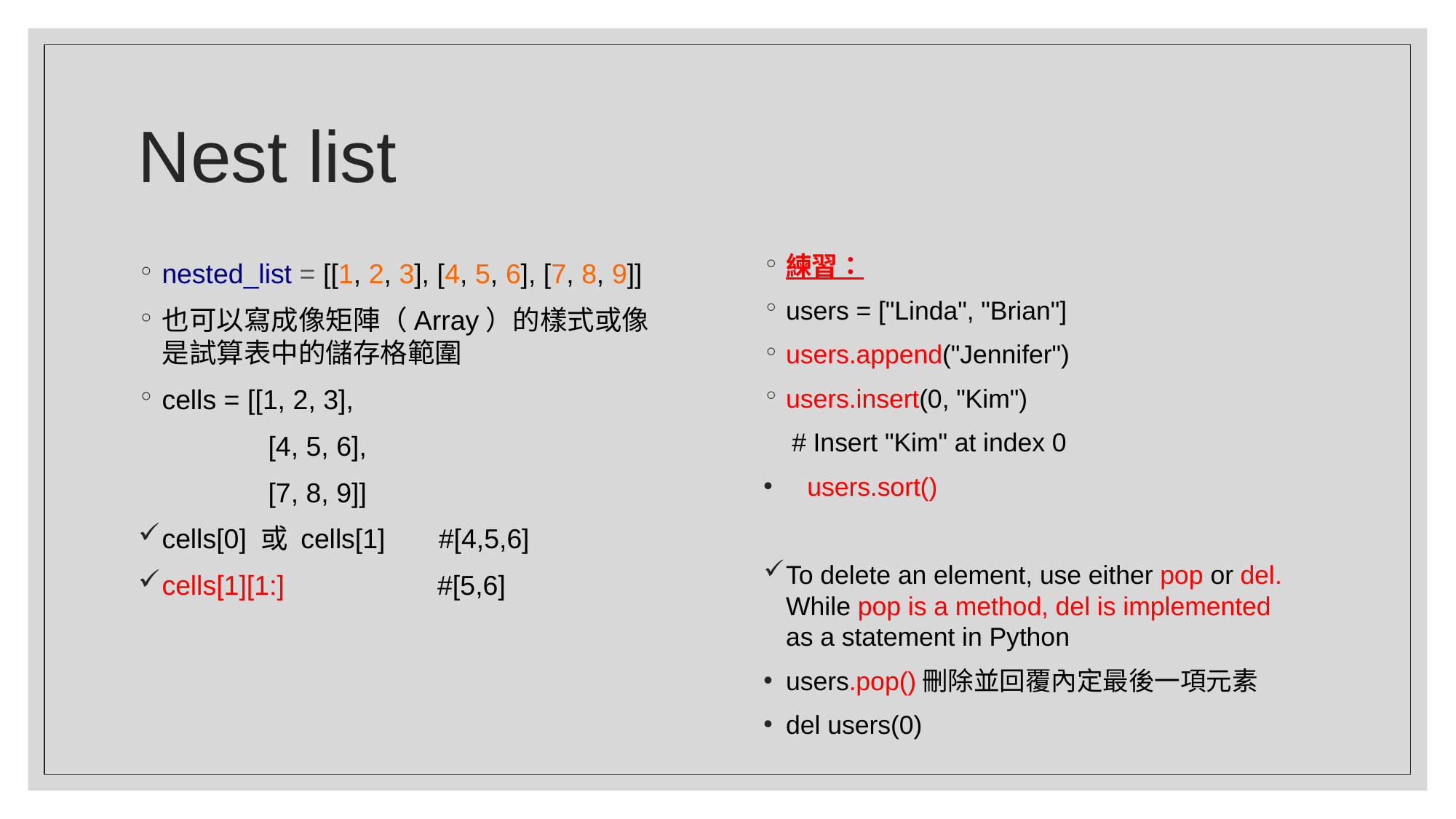

# Nest list
練習：
users = ["Linda", "Brian"]
users.append("Jennifer")
users.insert(0, "Kim")
    # Insert "Kim" at index 0
   users.sort()

To delete an element, use either pop or del. While pop is a method, del is implemented as a statement in Python
users.pop()刪除並回覆內定最後一項元素
del users(0)
nested_list = [[1, 2, 3], [4, 5, 6], [7, 8, 9]]
也可以寫成像矩陣（Array）的樣式或像是試算表中的儲存格範圍
cells = [[1, 2, 3],
                 [4, 5, 6],
                 [7, 8, 9]]
cells[0] 或 cells[1]       #[4,5,6]
cells[1][1:]                    #[5,6]